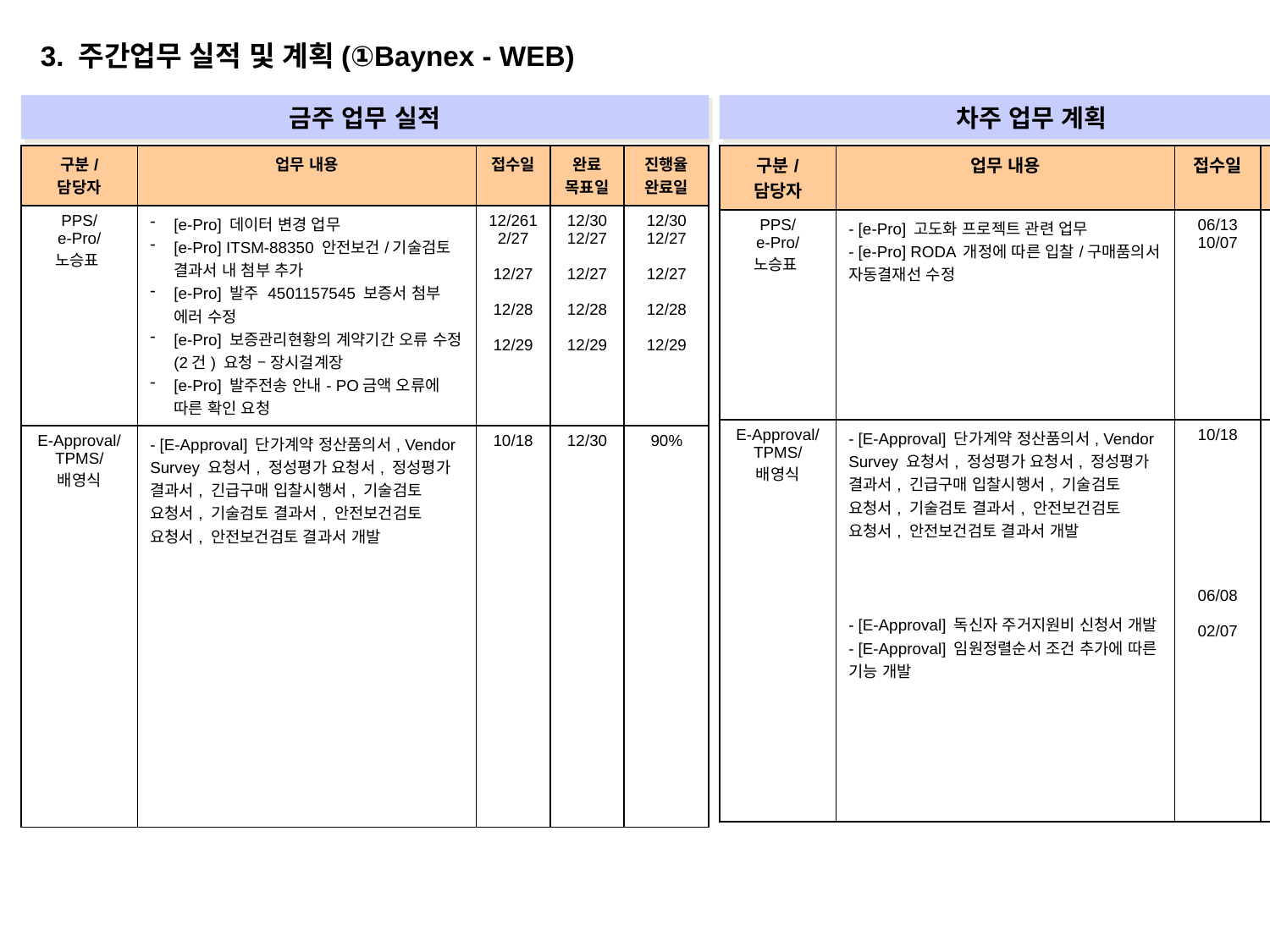

3. 주간업무 실적 및 계획(①Baynex - WEB)
차주 업무 계획
금주 업무 실적
| 구분/ 담당자 | 업무 내용 | 접수일 | 완료 목표일 | 진행율 완료일 |
| --- | --- | --- | --- | --- |
| PPS/ e-Pro/ 노승표 | [e-Pro] 데이터 변경 업무 [e-Pro] ITSM-88350 안전보건/기술검토 결과서 내 첨부 추가 [e-Pro] 발주 4501157545 보증서 첨부 에러 수정 [e-Pro] 보증관리현황의 계약기간 오류 수정(2건) 요청 – 장시걸계장 [e-Pro] 발주전송 안내- PO금액 오류에 따른 확인 요청 | 12/2612/27 12/27 12/28 12/29 | 12/30 12/27 12/27 12/28 12/29 | 12/30 12/27 12/27 12/28 12/29 |
| E-Approval/ TPMS/ 배영식 | - [E-Approval] 단가계약 정산품의서, Vendor Survey 요청서, 정성평가 요청서, 정성평가 결과서, 긴급구매 입찰시행서, 기술검토 요청서, 기술검토 결과서, 안전보건검토 요청서, 안전보건검토 결과서 개발 | 10/18 | 12/30 | 90% |
| 구분/ 담당자 | 업무 내용 | 접수일 | 완료 목표일 |
| --- | --- | --- | --- |
| PPS/ e-Pro/ 노승표 | - [e-Pro] 고도화 프로젝트 관련 업무 - [e-Pro] RODA 개정에 따른 입찰/구매품의서 자동결재선 수정 | 06/13 10/07 | 03/31 보류 |
| E-Approval/ TPMS/ 배영식 | - [E-Approval] 단가계약 정산품의서, Vendor Survey 요청서, 정성평가 요청서, 정성평가 결과서, 긴급구매 입찰시행서, 기술검토 요청서, 기술검토 결과서, 안전보건검토 요청서, 안전보건검토 결과서 개발 - [E-Approval] 독신자 주거지원비 신청서 개발 - [E-Approval] 임원정렬순서 조건 추가에 따른 기능 개발 | 10/18 06/08 02/07 | 12/30 [보류] [보류] |